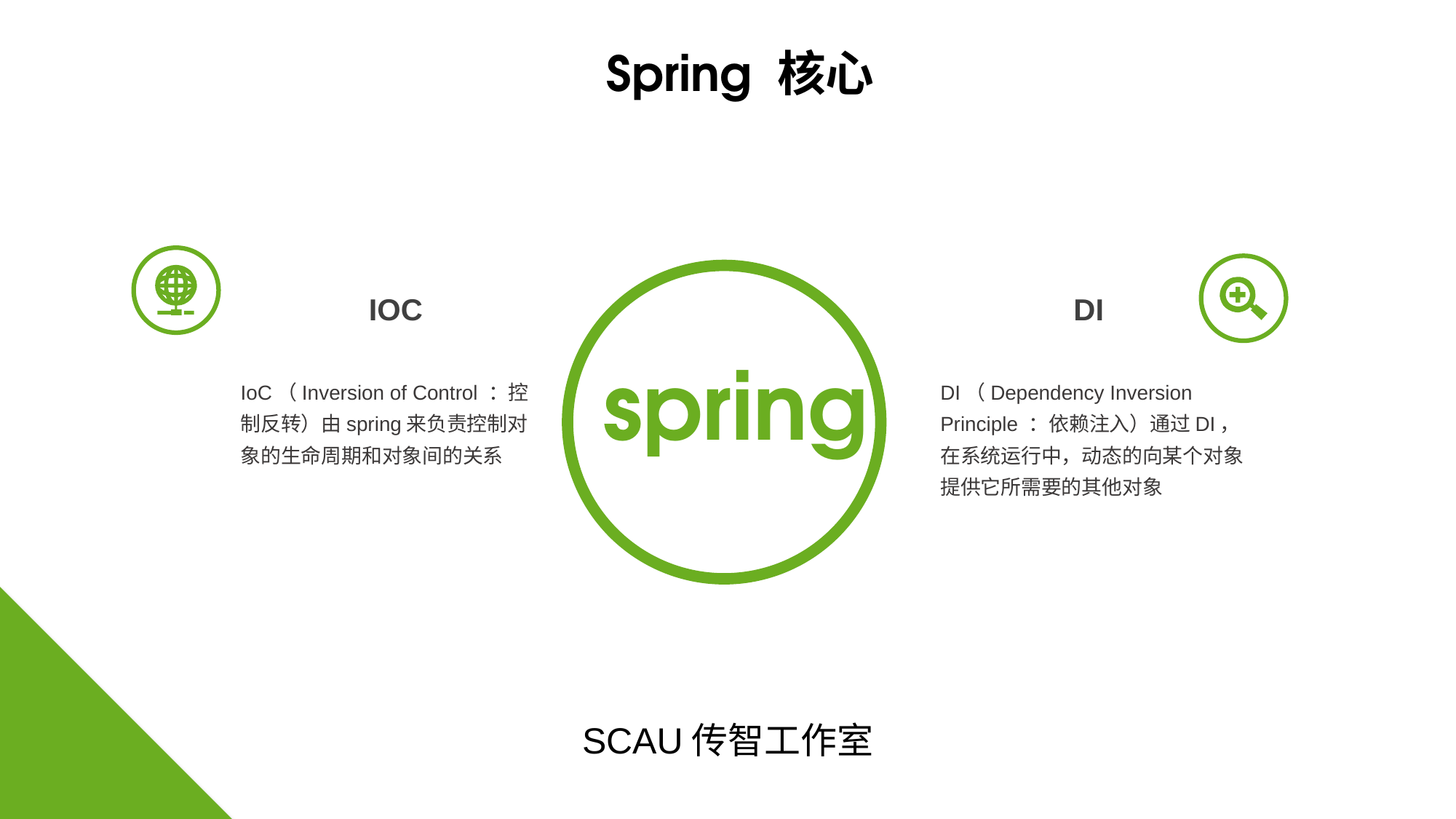

Spring 核心

IOC
DI
spring
IoC（Inversion of Control ：控制反转）由spring来负责控制对象的生命周期和对象间的关系
DI（Dependency Inversion Principle ：依赖注入）通过DI，在系统运行中，动态的向某个对象提供它所需要的其他对象

SCAU传智工作室